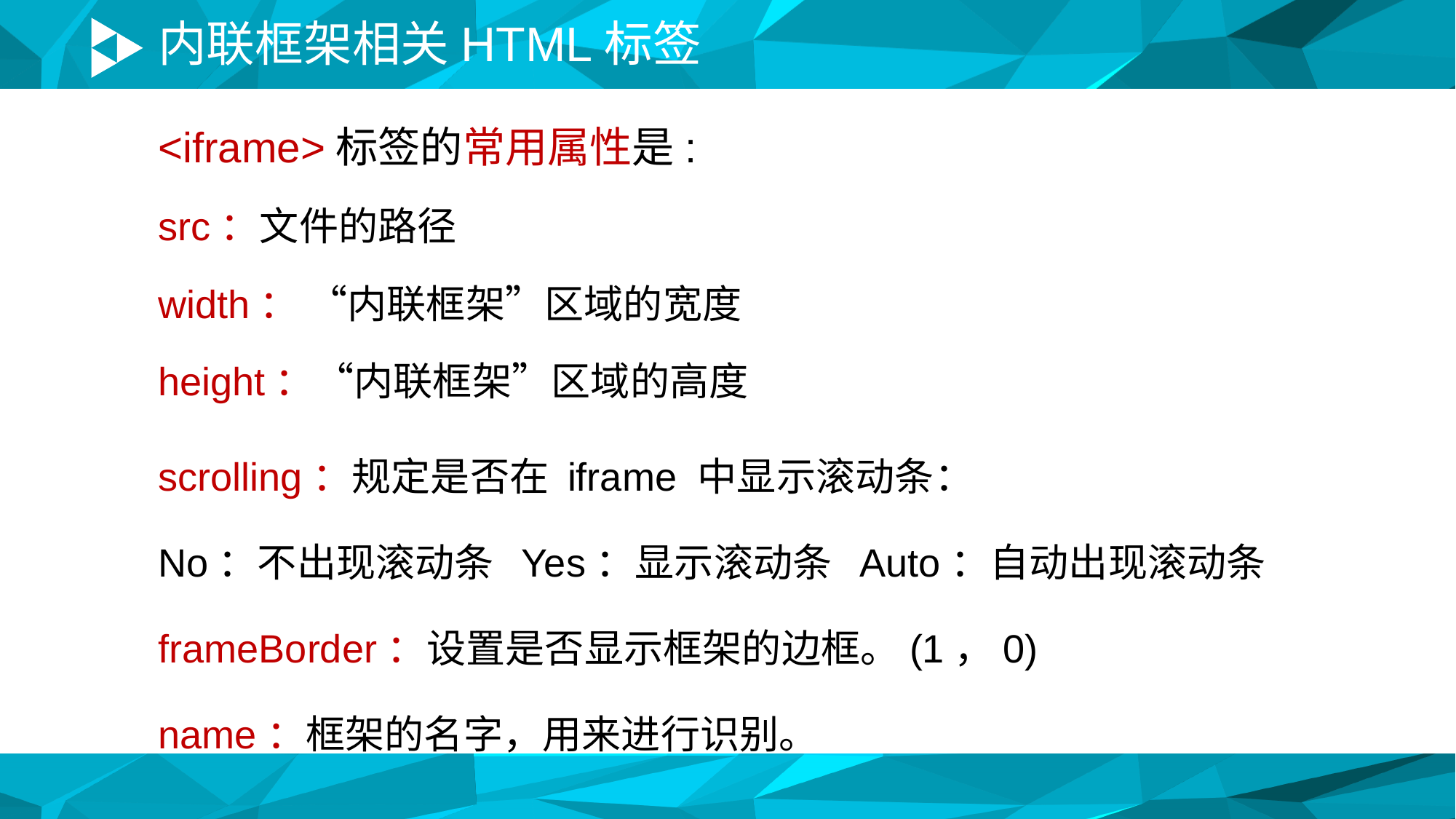

# 内联框架相关HTML标签
<iframe>标签的常用属性是:
src：文件的路径
width： “内联框架”区域的宽度
height：“内联框架”区域的高度
scrolling：规定是否在 iframe 中显示滚动条：
No：不出现滚动条  Yes：显示滚动条  Auto：自动出现滚动条
frameBorder：设置是否显示框架的边框。(1，0)
name：框架的名字，用来进行识别。